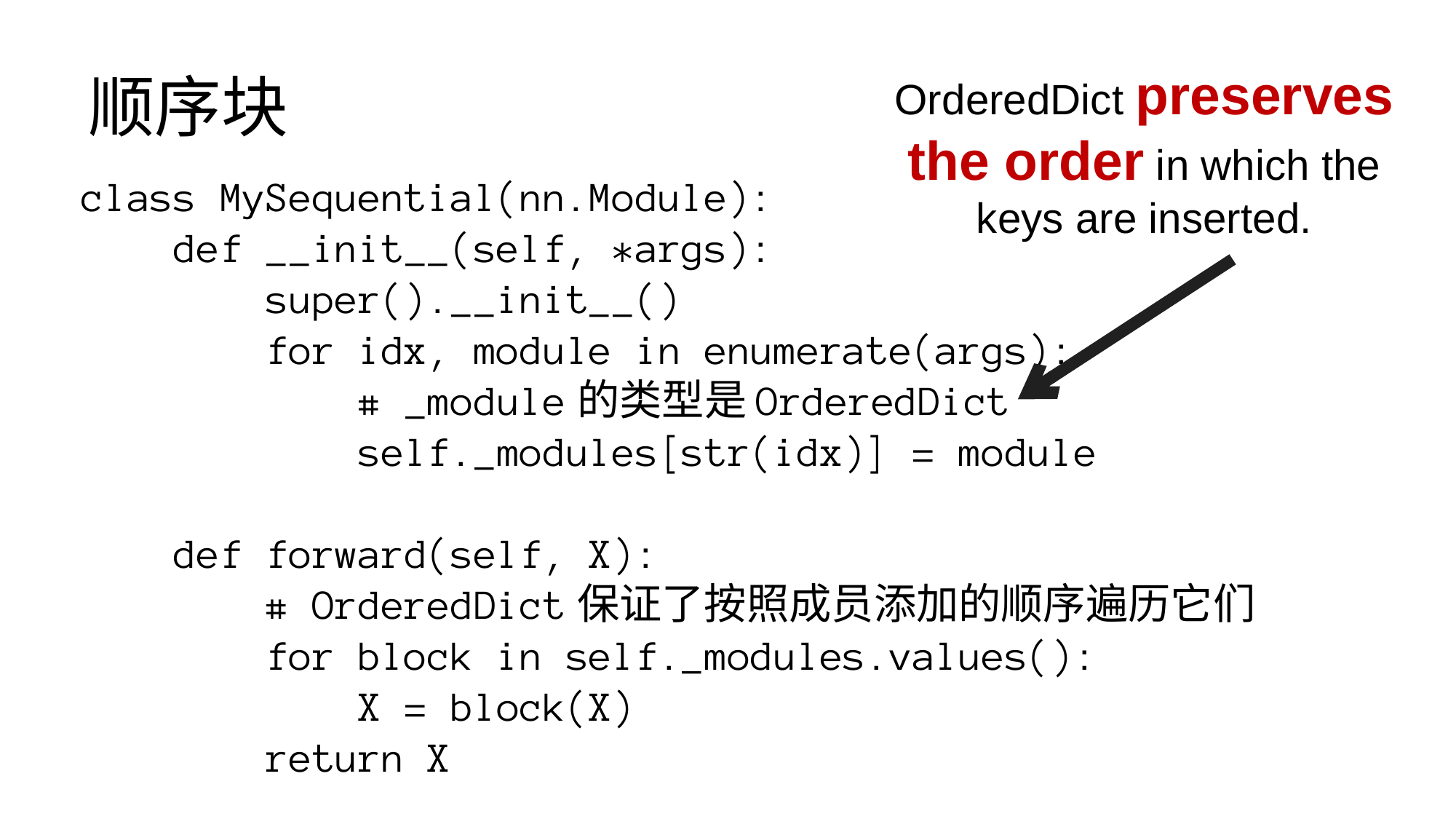

# 顺序块
OrderedDict preserves the order in which the keys are inserted.
class MySequential(nn.Module):
    def __init__(self, *args):
        super().__init__()
        for idx, module in enumerate(args):
            # _module的类型是OrderedDict
            self._modules[str(idx)] = module

    def forward(self, X):
        # OrderedDict保证了按照成员添加的顺序遍历它们
        for block in self._modules.values():
            X = block(X)
        return X